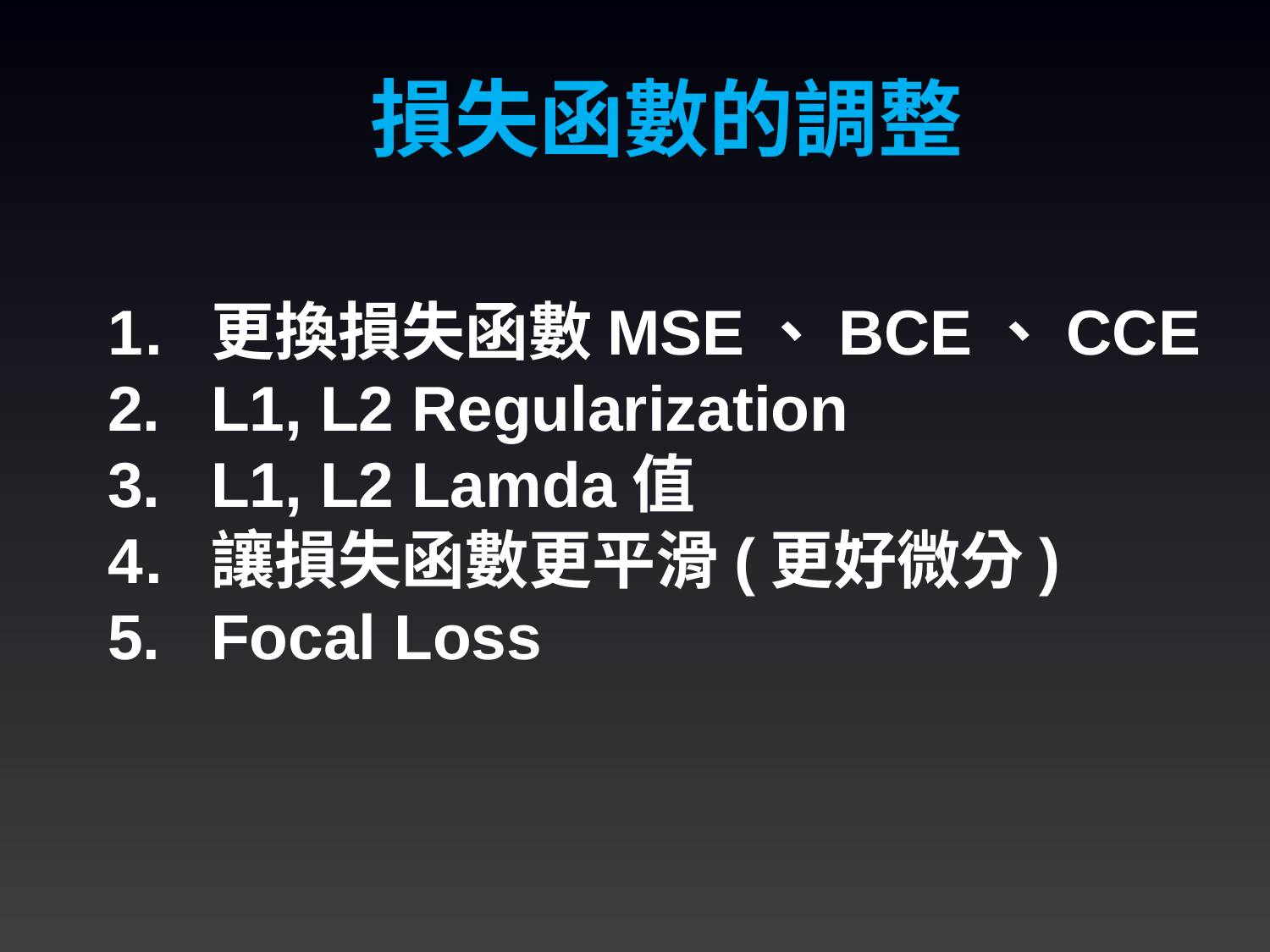

損失函數的調整
更換損失函數MSE、BCE、CCE
L1, L2 Regularization
L1, L2 Lamda值
讓損失函數更平滑(更好微分)
Focal Loss